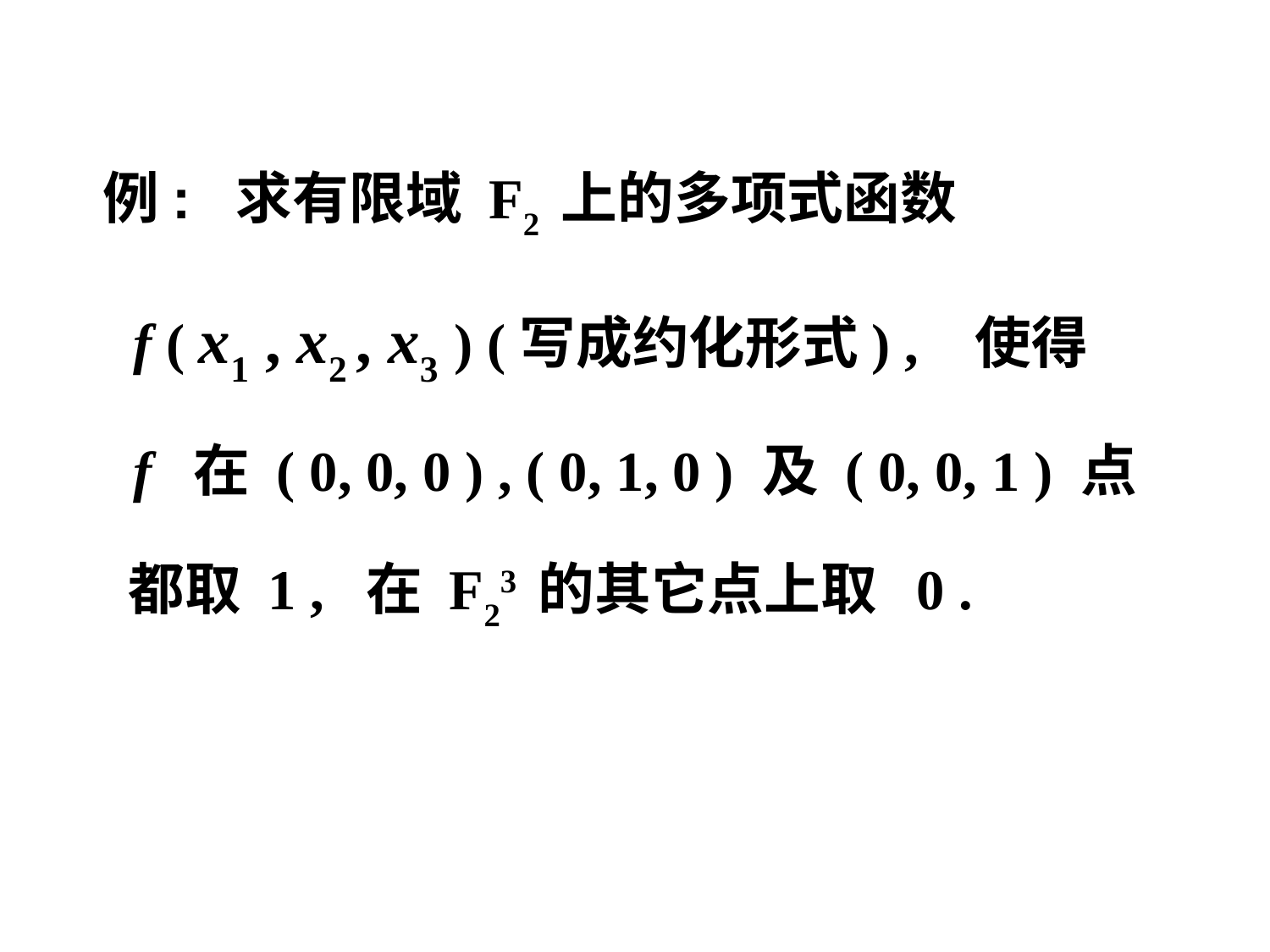

例:  求有限域 F2 上的多项式函数
    f ( x1 , x2 , x3 ) (写成约化形式) ,   使得
    f  在 ( 0, 0, 0 ) , ( 0, 1, 0 ) 及 ( 0, 0, 1 ) 点
   都取 1 ,  在 F23 的其它点上取  0 .